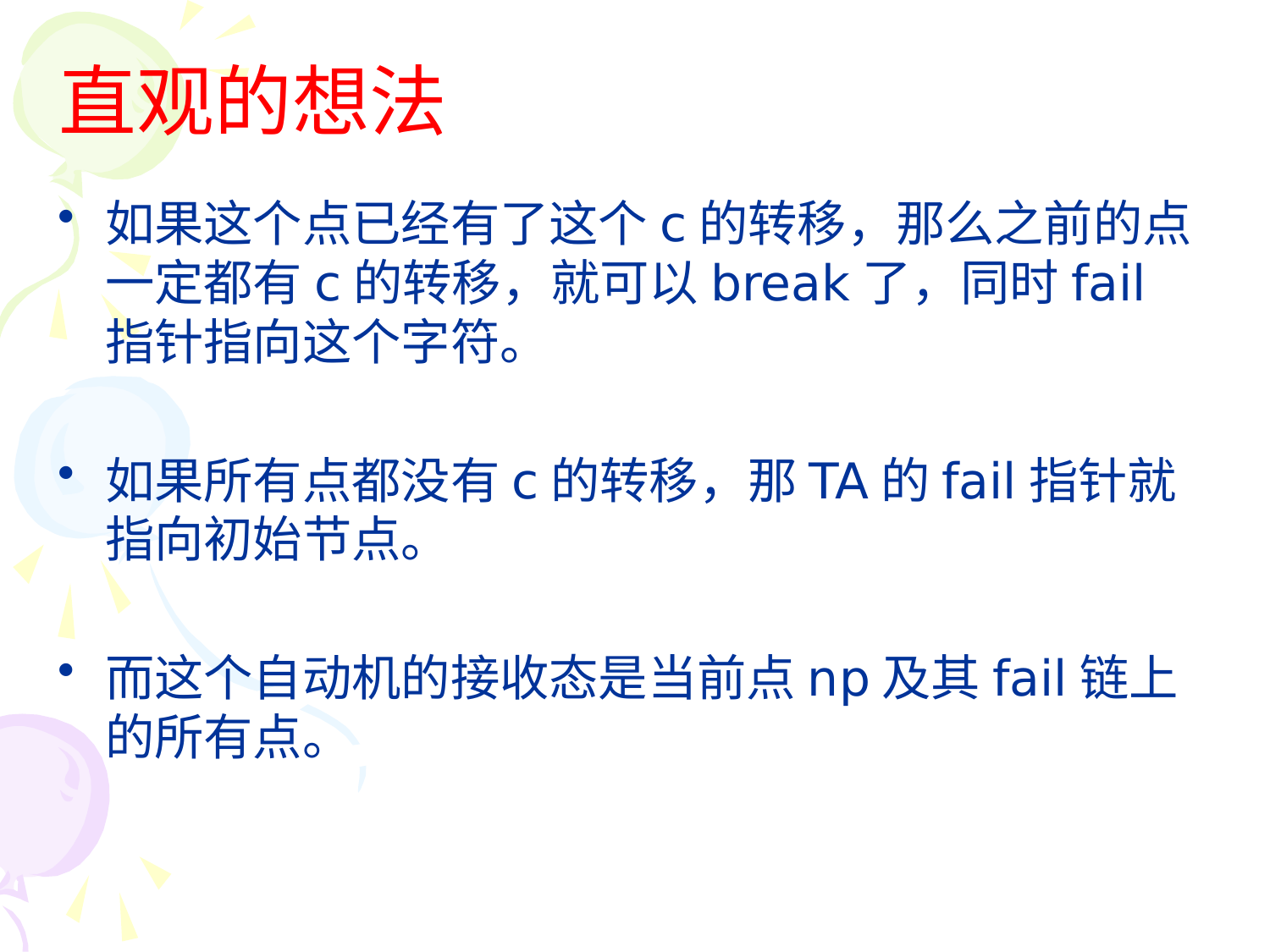

直观的想法
如果这个点已经有了这个c的转移，那么之前的点一定都有c的转移，就可以break了，同时fail指针指向这个字符。

如果所有点都没有c的转移，那TA的fail指针就指向初始节点。

而这个自动机的接收态是当前点np及其fail链上的所有点。